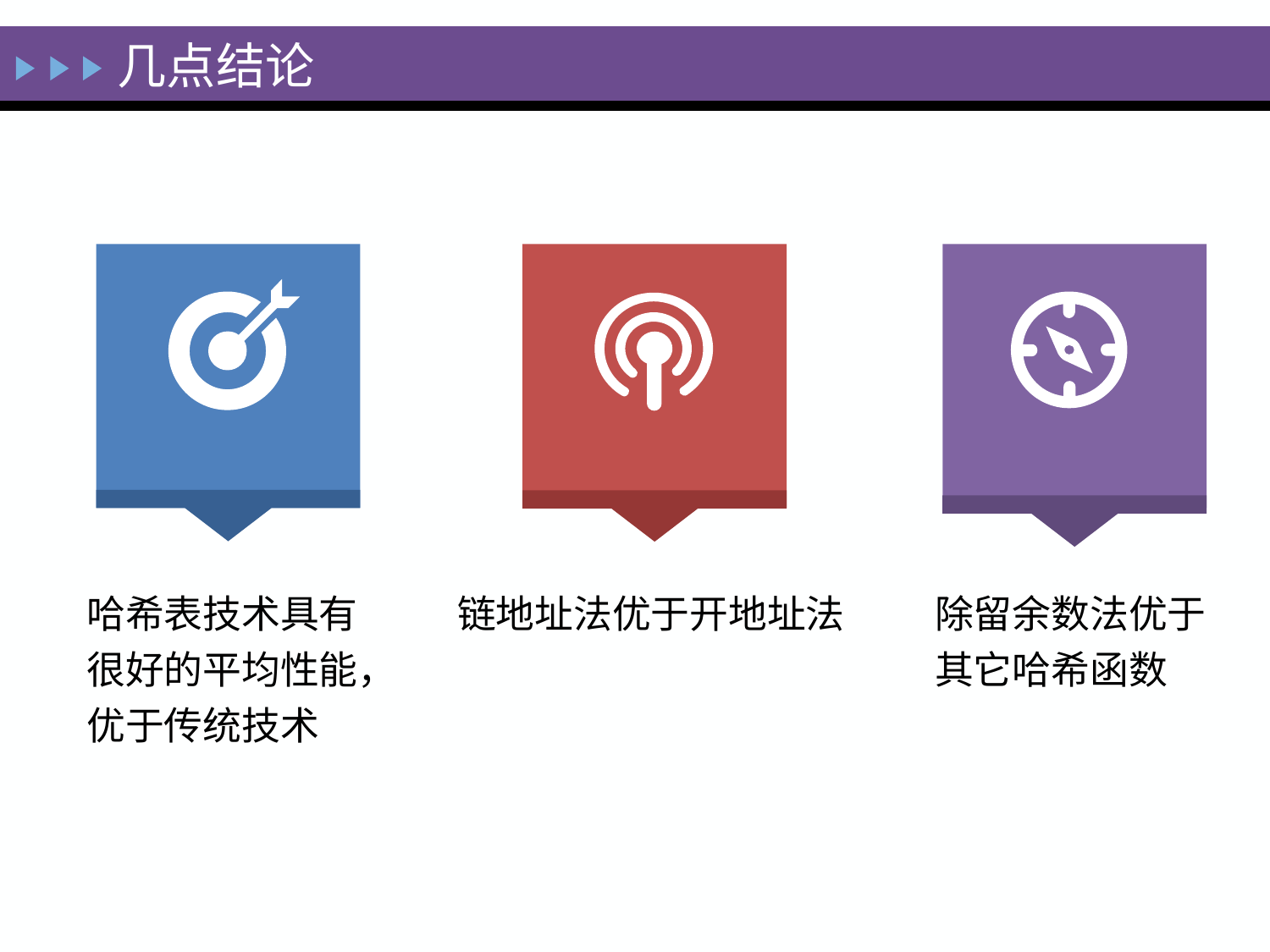

几点结论

哈希表技术具有很好的平均性能，优于传统技术
链地址法优于开地址法
除留余数法优于其它哈希函数